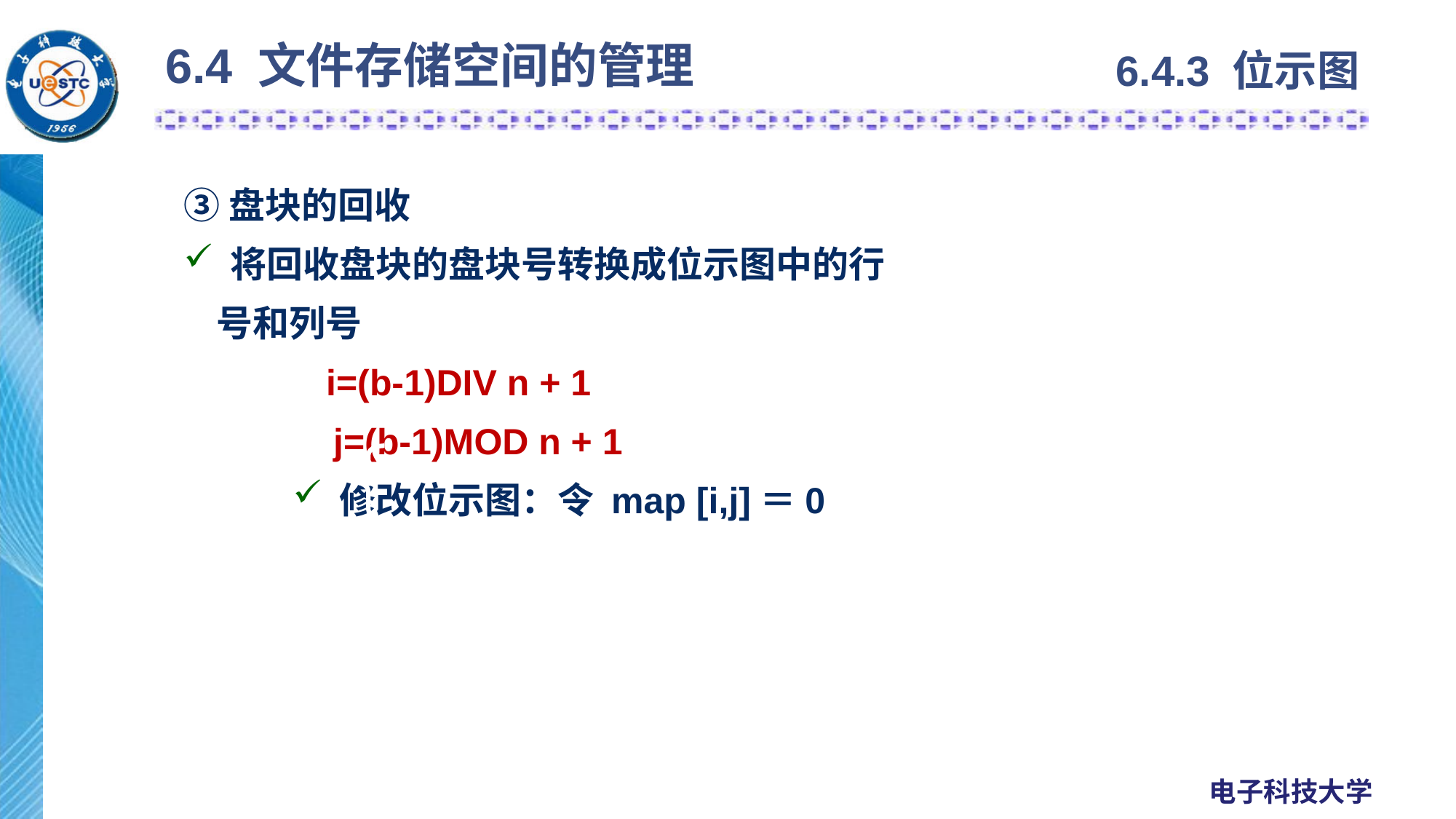

6.4 文件存储空间的管理
6.4.3 位示图
③盘块的回收
 将回收盘块的盘块号转换成位示图中的行
   号和列号
              i=(b-1)DIV n + 1
    j=(b-1)MOD n + 1
 修改位示图：令 map [i,j]＝0